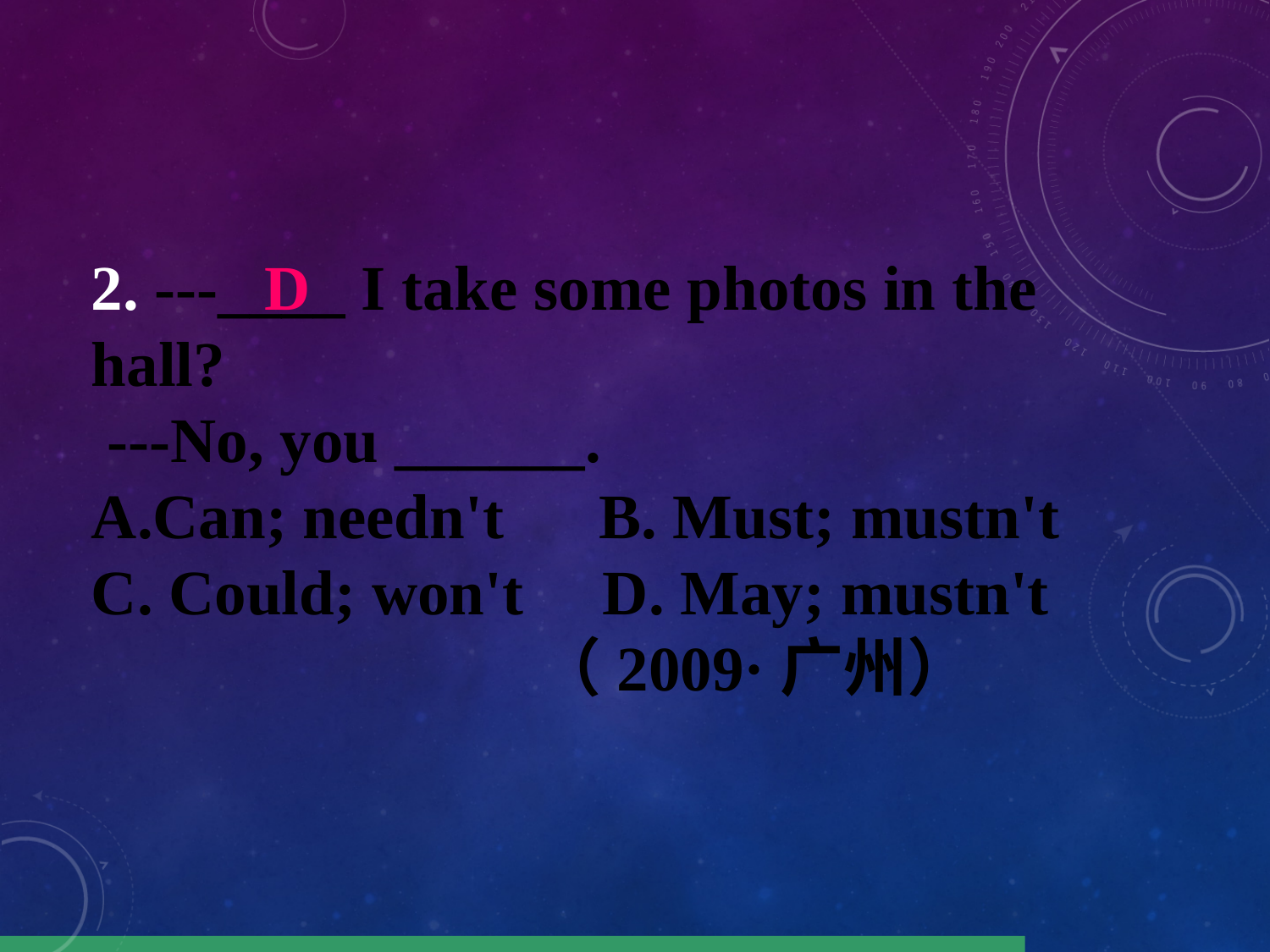

2. ---____ I take some photos in the
hall?
 ---No, you ______.
Can; needn't      B. Must; mustn't
C. Could; won't     D. May; mustn't
                              （2009·广州）
D